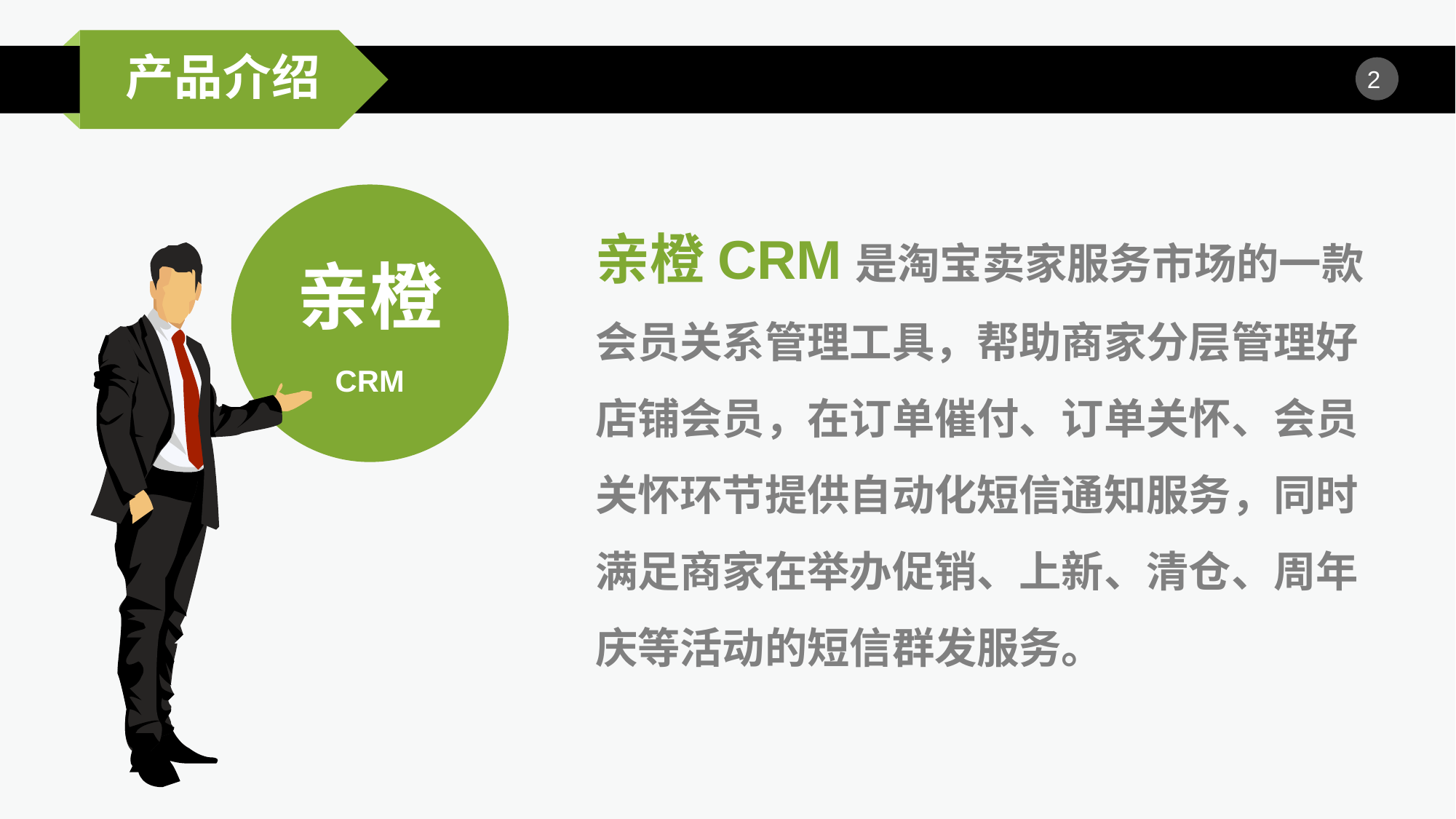

产品介绍

亲橙CRM是淘宝卖家服务市场的一款会员关系管理工具，帮助商家分层管理好店铺会员，在订单催付、订单关怀、会员关怀环节提供自动化短信通知服务，同时满足商家在举办促销、上新、清仓、周年庆等活动的短信群发服务。

亲橙
CRM